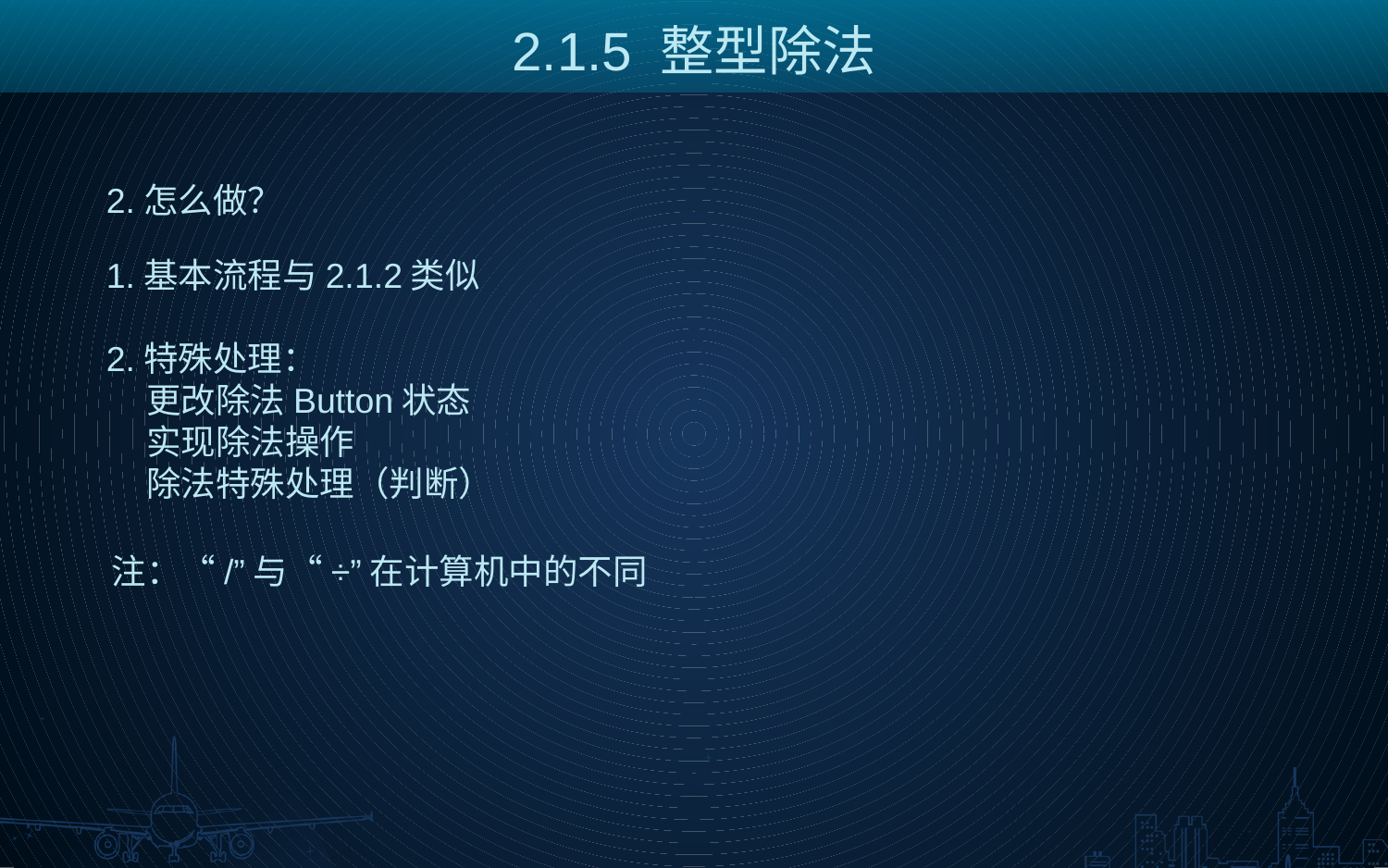

2.1.5 整型除法
2.怎么做？
1.基本流程与2.1.2类似

2.特殊处理：
    更改除法Button状态
    实现除法操作
    除法特殊处理（判断）

注：“/”与“÷”在计算机中的不同